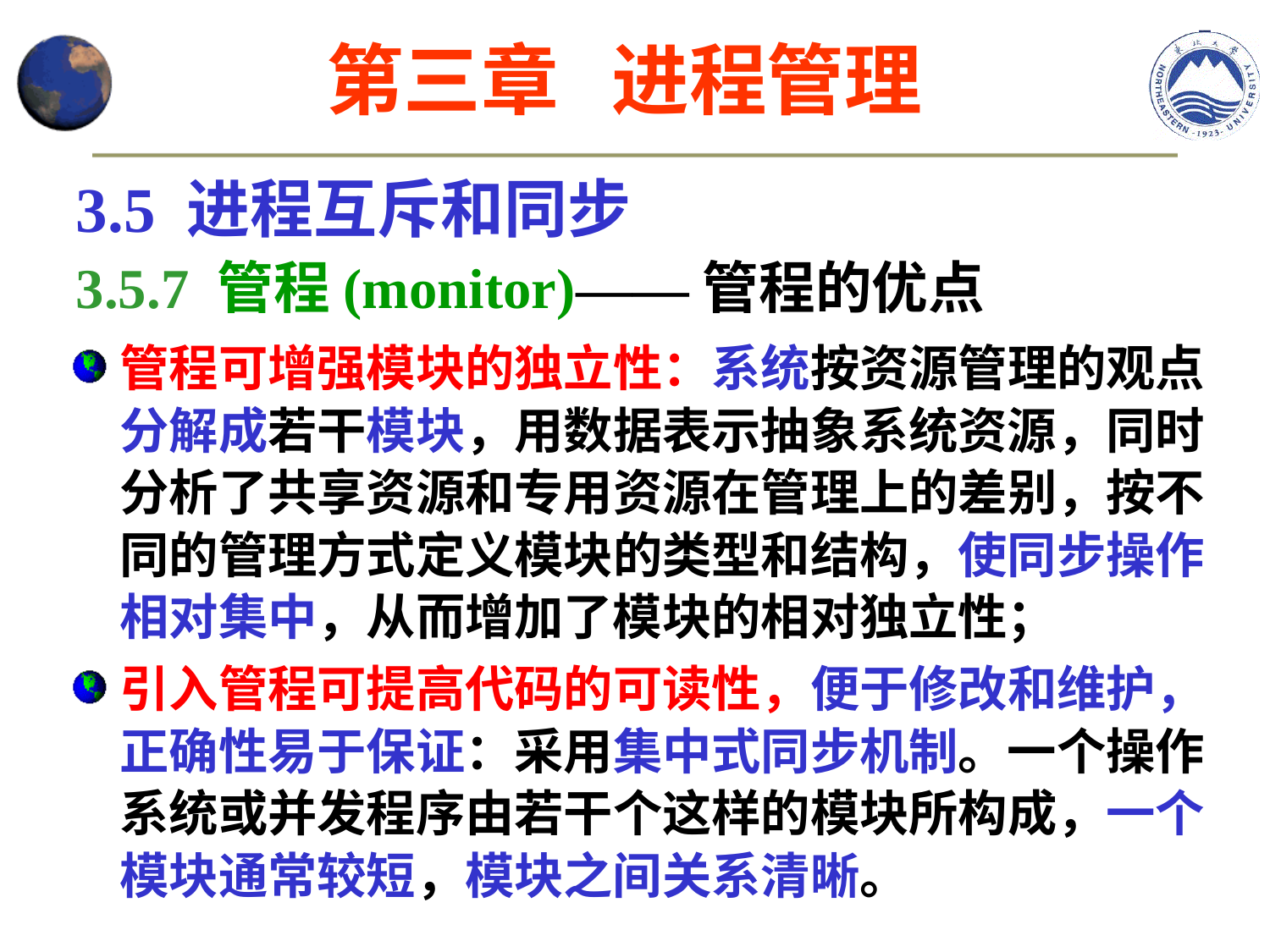

第三章   进程管理
3.5 进程互斥和同步
3.5.7 管程(monitor)——管程的优点
管程可增强模块的独立性：系统按资源管理的观点分解成若干模块，用数据表示抽象系统资源，同时分析了共享资源和专用资源在管理上的差别，按不同的管理方式定义模块的类型和结构，使同步操作相对集中，从而增加了模块的相对独立性；
引入管程可提高代码的可读性，便于修改和维护，正确性易于保证：采用集中式同步机制。一个操作系统或并发程序由若干个这样的模块所构成，一个模块通常较短，模块之间关系清晰。